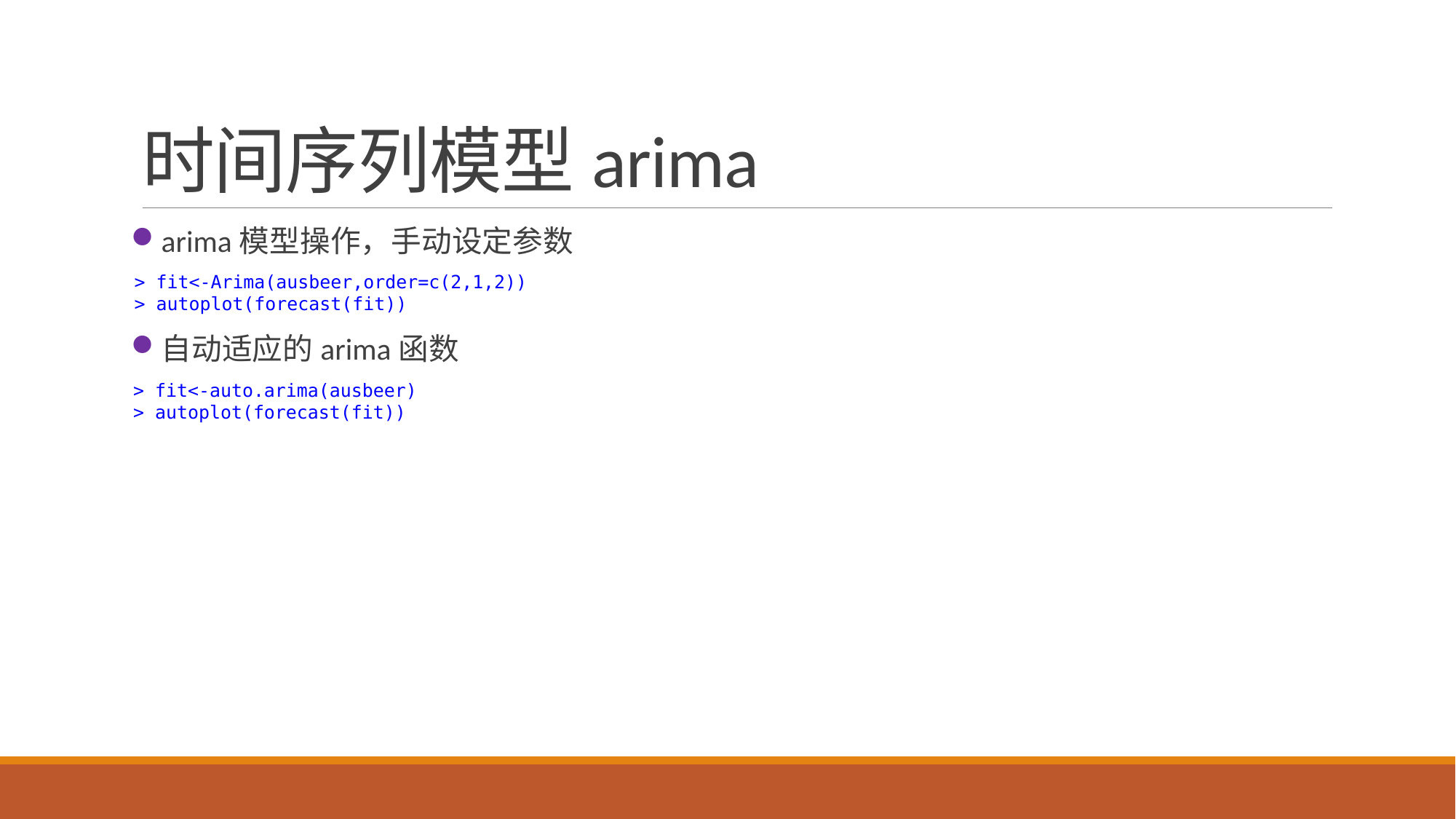

# 时间序列模型arima
arima模型操作，手动设定参数

自动适应的arima函数
> fit<-Arima(ausbeer,order=c(2,1,2))
> autoplot(forecast(fit))
> fit<-auto.arima(ausbeer)
> autoplot(forecast(fit))